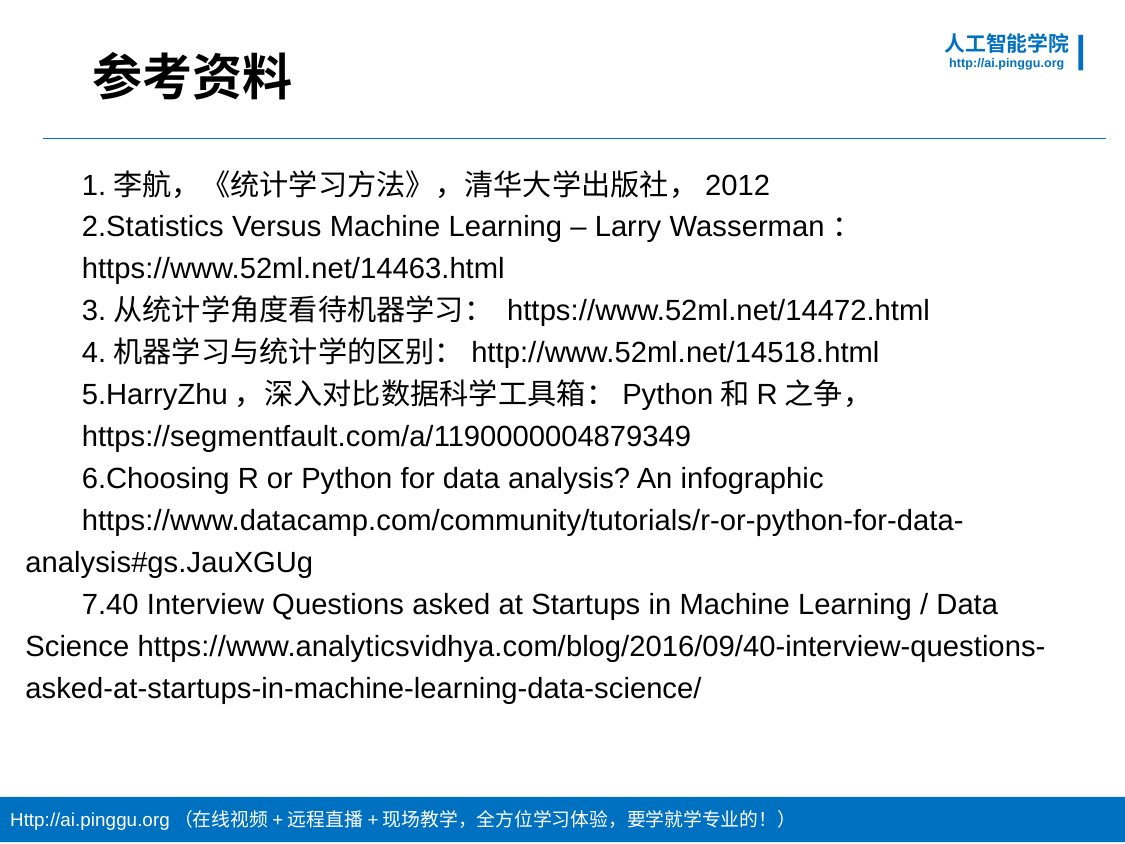

# 参考资料
1.李航，《统计学习方法》，清华大学出版社，2012
2.Statistics Versus Machine Learning – Larry Wasserman：
https://www.52ml.net/14463.html
3.从统计学角度看待机器学习： https://www.52ml.net/14472.html
4.机器学习与统计学的区别：http://www.52ml.net/14518.html
5.HarryZhu，深入对比数据科学工具箱：Python和R之争，
https://segmentfault.com/a/1190000004879349
6.Choosing R or Python for data analysis? An infographic
https://www.datacamp.com/community/tutorials/r-or-python-for-data-analysis#gs.JauXGUg
7.40 Interview Questions asked at Startups in Machine Learning / Data Science https://www.analyticsvidhya.com/blog/2016/09/40-interview-questions-asked-at-startups-in-machine-learning-data-science/

48